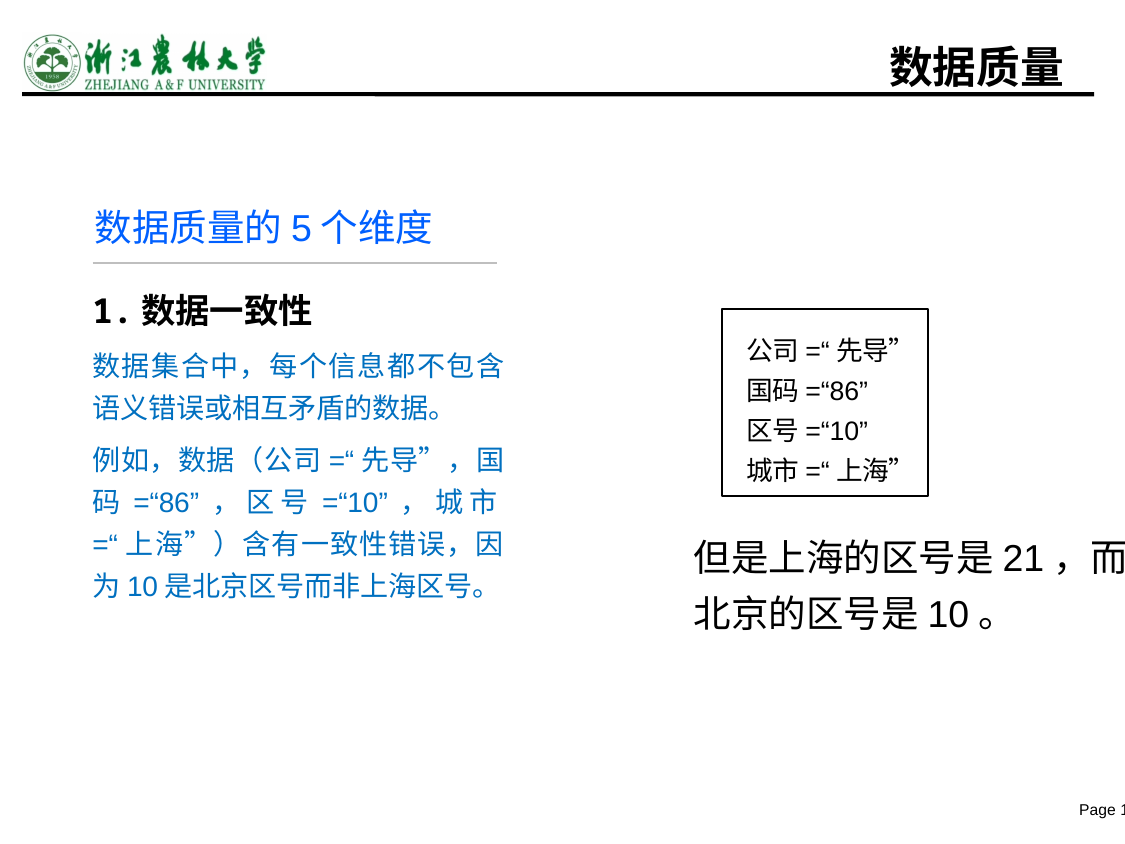

# 数据质量
数据质量的5个维度
1.数据一致性
数据集合中，每个信息都不包含语义错误或相互矛盾的数据。
例如，数据（公司=“先导”，国码=“86”，区号=“10”，城市=“上海”）含有一致性错误，因为10是北京区号而非上海区号。

公司=“先导”
国码=“86”
区号=“10”
城市=“上海”

但是上海的区号是21，而
北京的区号是10。